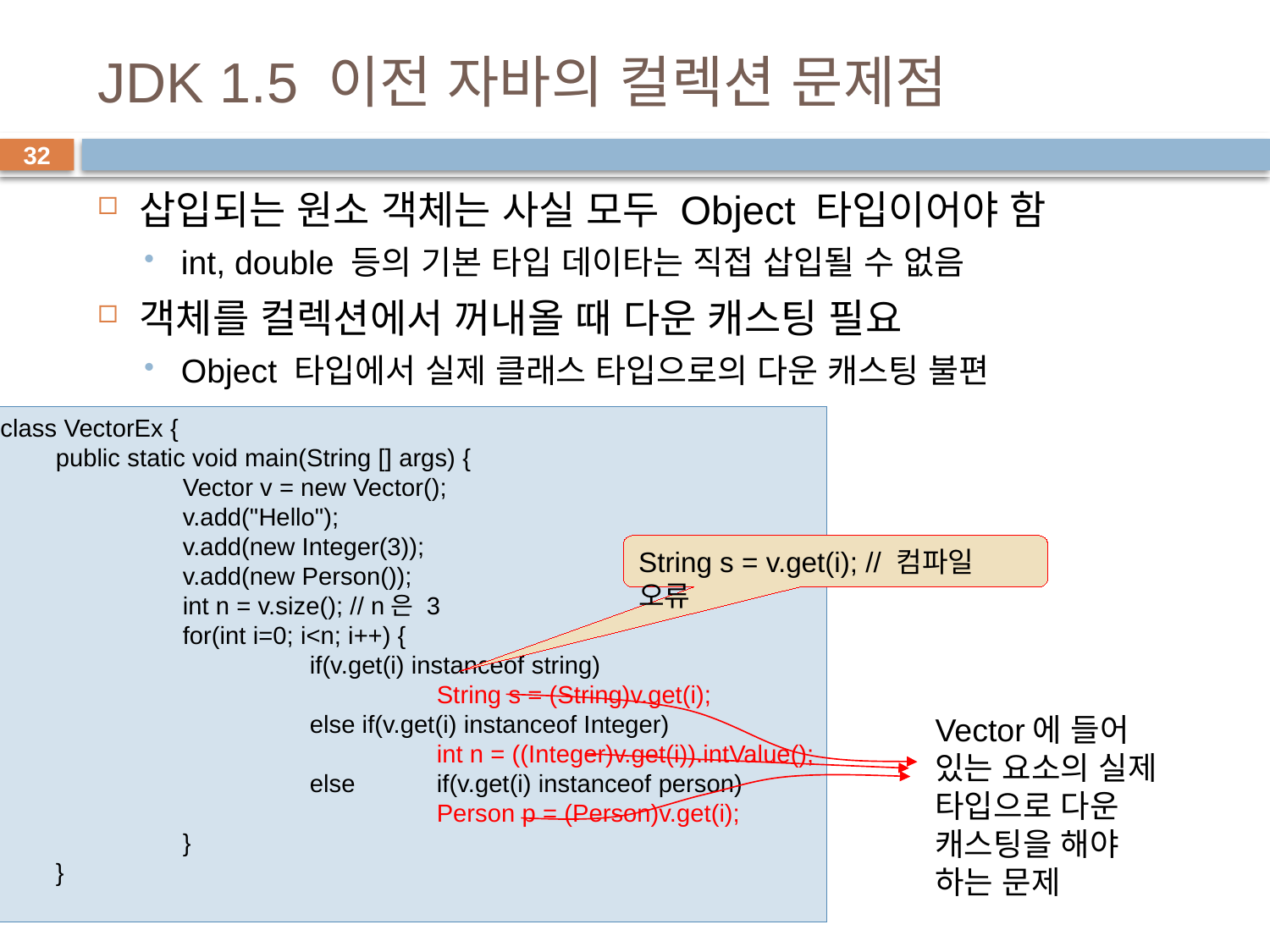

# JDK 1.5 이전 자바의 컬렉션 문제점
32
삽입되는 원소 객체는 사실 모두 Object 타입이어야 함
int, double 등의 기본 타입 데이타는 직접 삽입될 수 없음
객체를 컬렉션에서 꺼내올 때 다운 캐스팅 필요
Object 타입에서 실제 클래스 타입으로의 다운 캐스팅 불편
public class VectorEx {
	public static void main(String [] args) {
		Vector v = new Vector();
		v.add("Hello");
		v.add(new Integer(3));
		v.add(new Person());
		int n = v.size(); // n은 3
		for(int i=0; i<n; i++) {
			if(v.get(i) instanceof string)
				String s = (String)v.get(i);
			else if(v.get(i) instanceof Integer)
				int n = ((Integer)v.get(i)).intValue();
			else	if(v.get(i) instanceof person)
				Person p = (Person)v.get(i);
		}
	}
}
String s = v.get(i); // 컴파일 오류

Vector에 들어 있는 요소의 실제 타입으로 다운 캐스팅을 해야 하는 문제